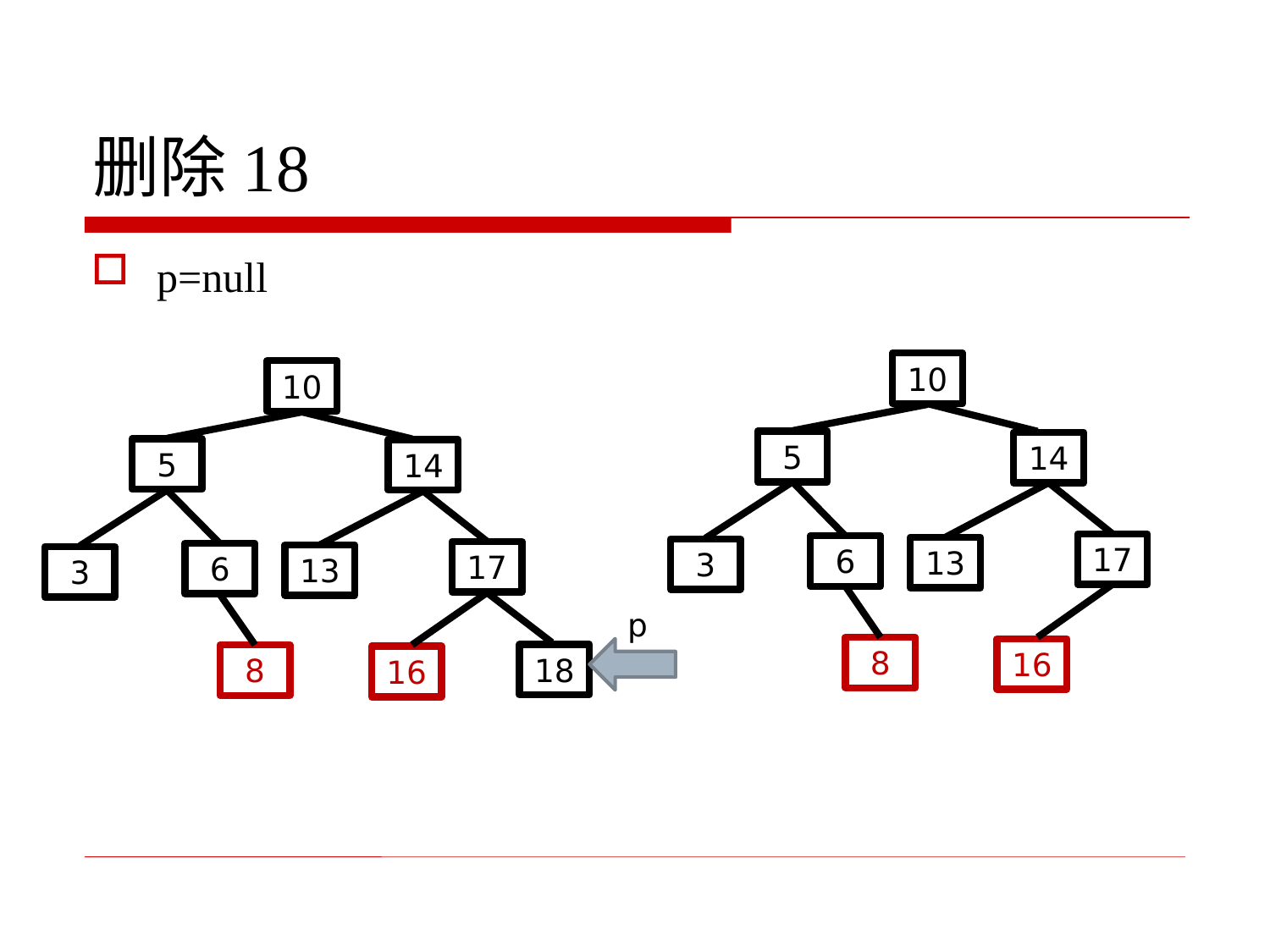

# 删除18
p=null

10
5
14
17
6
13
3
8
16
10
5
14
17
6
13
3
18
8
16
p